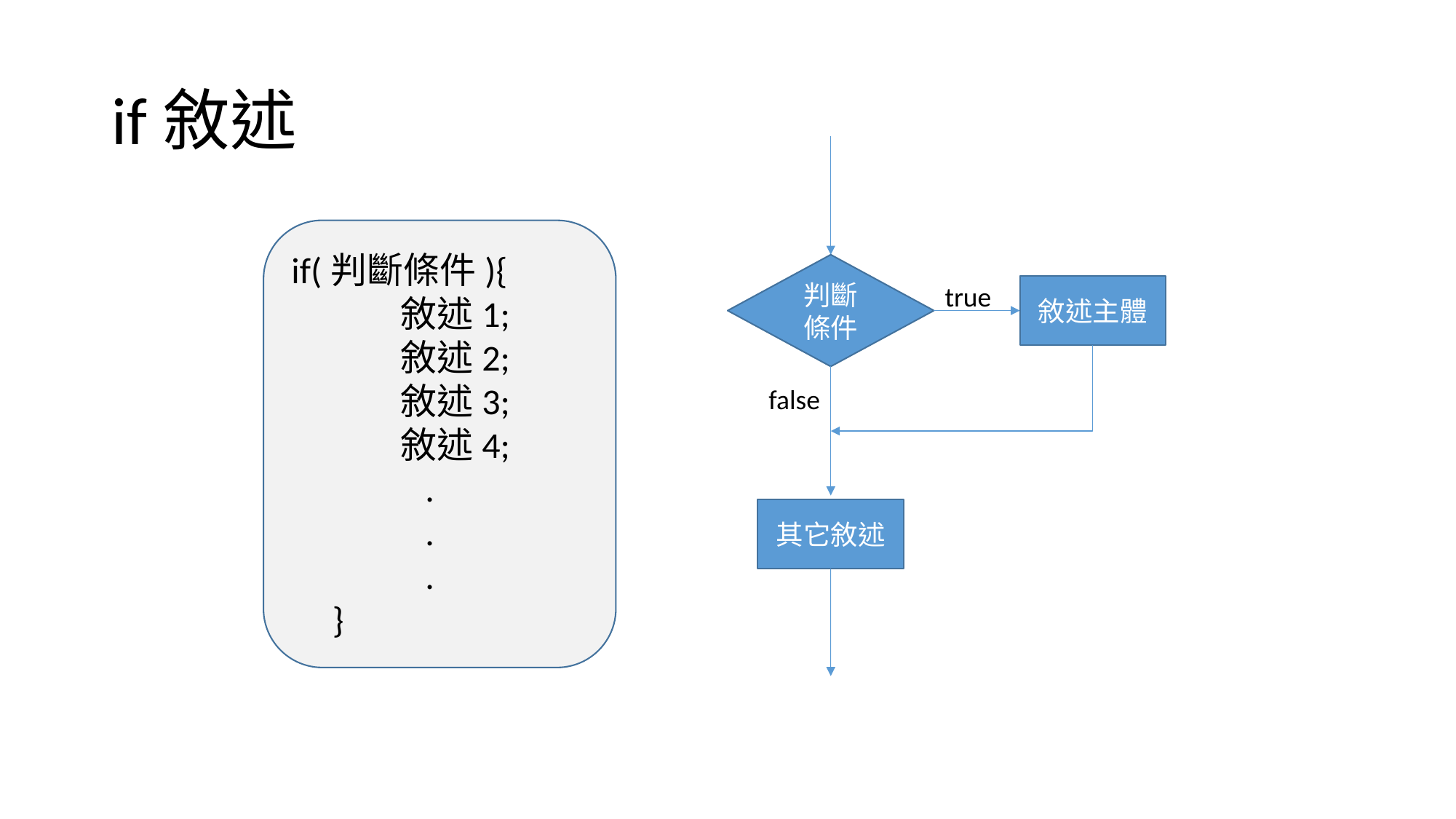

# if敘述
if(判斷條件){
	敘述1;
	敘述2;
	敘述3;
	敘述4;
	   .
	   .
	   .
     }
判斷條件
true
敘述主體
false
其它敘述